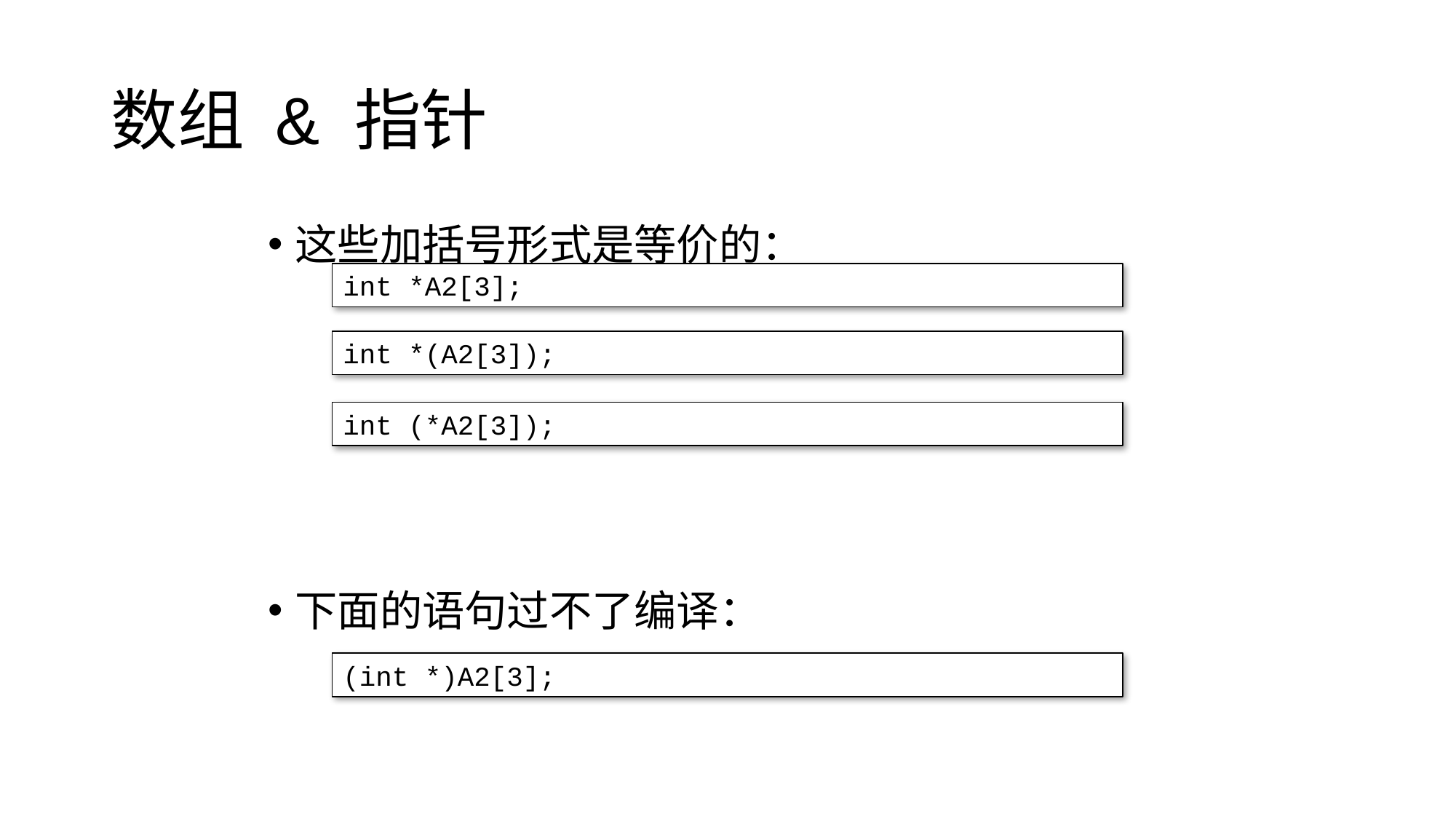

# 数组 & 指针
这些加括号形式是等价的：

下面的语句过不了编译：

int *A2[3];
int *(A2[3]);
int (*A2[3]);
(int *)A2[3];
11